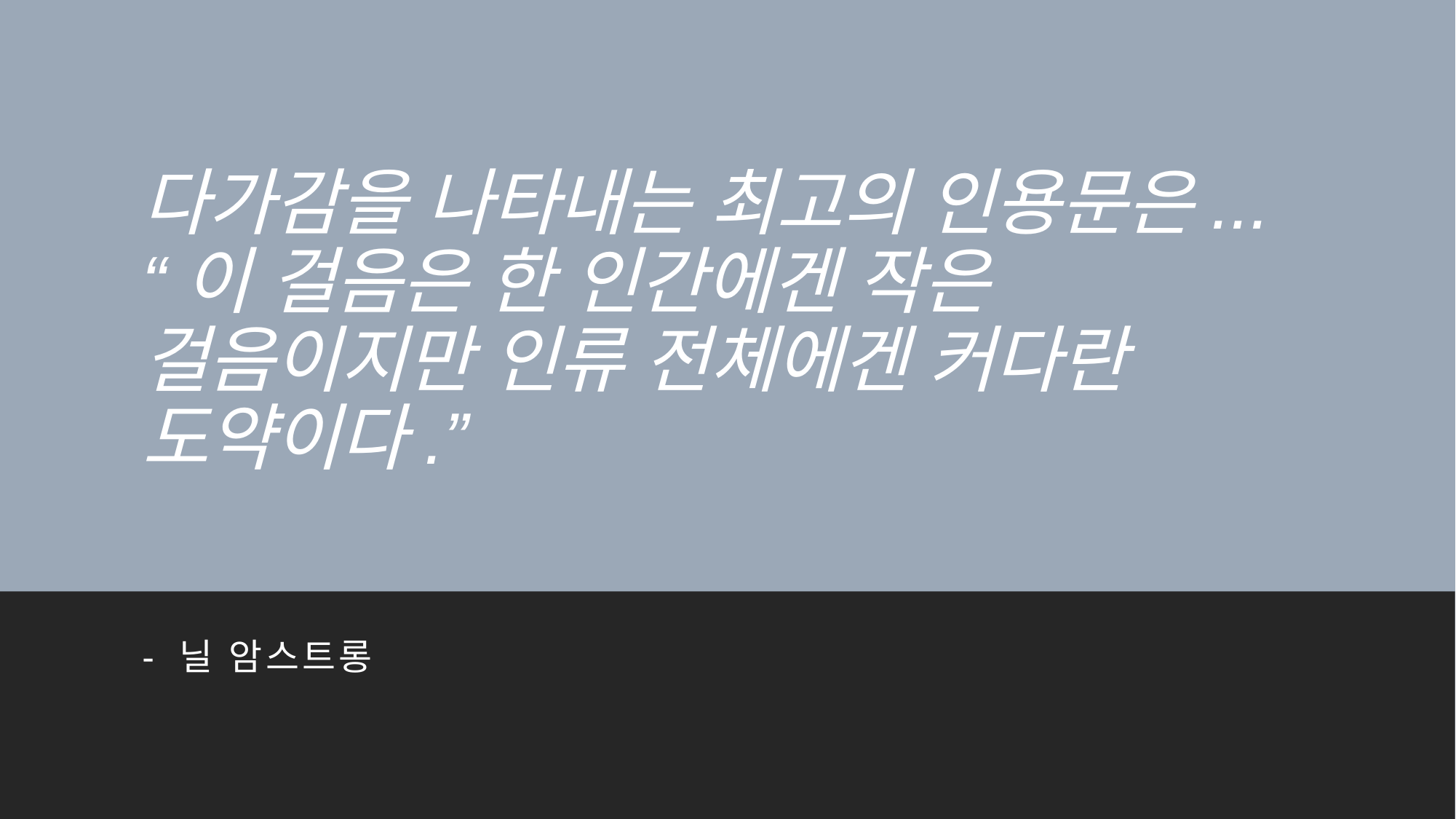

# 다가감을 나타내는 최고의 인용문은... “이 걸음은 한 인간에겐 작은 걸음이지만 인류 전체에겐 커다란 도약이다.”

- 닐 암스트롱